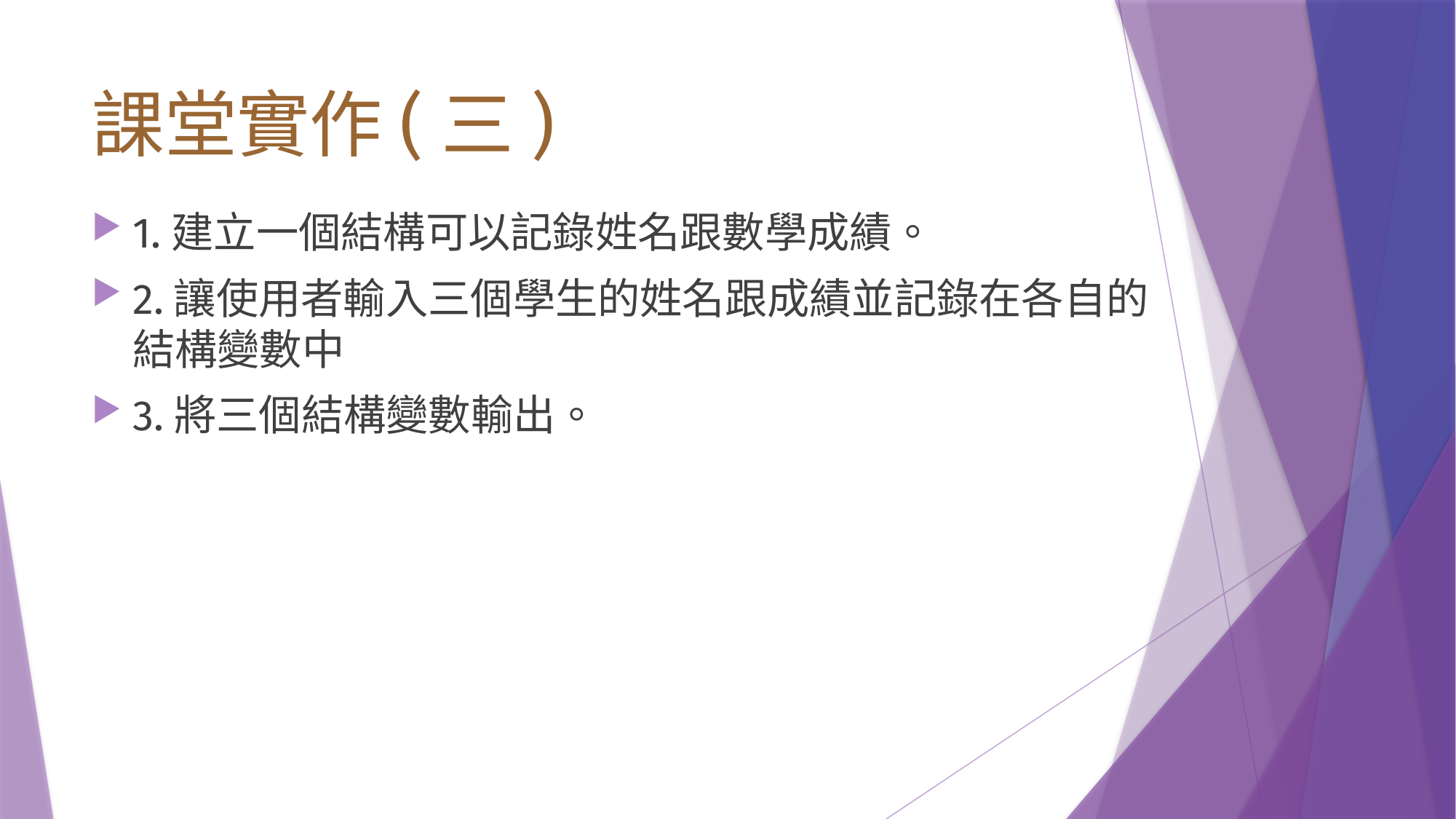

# 課堂實作(三)
1.建立⼀個結構可以記錄姓名跟數學成績。
2.讓使用者輸入三個學⽣的姓名跟成績並記錄在各⾃的結構變數中
3.將三個結構變數輸出。